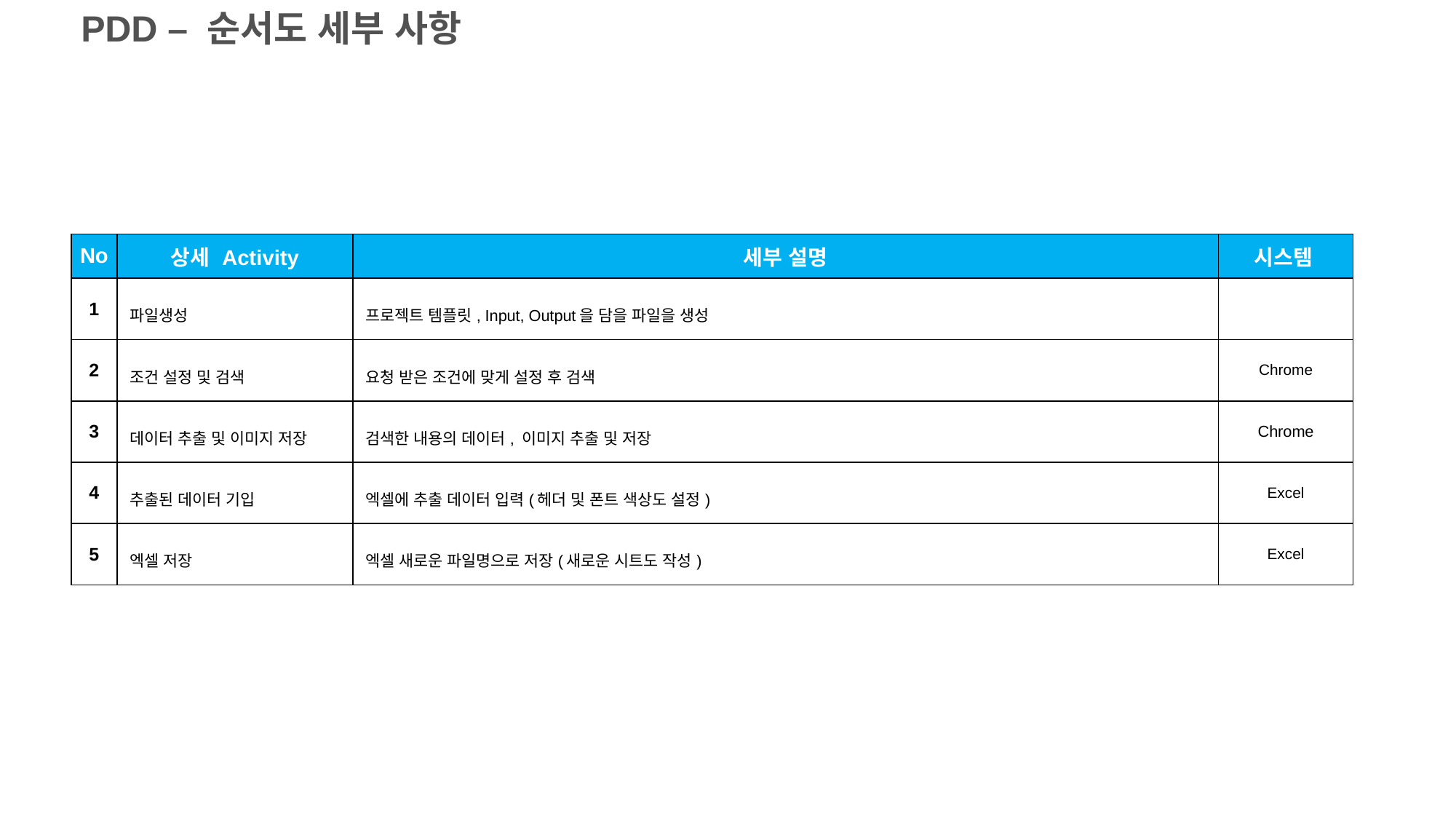

PDD – 순서도 세부 사항
| No | 상세 Activity | 세부 설명 | 시스템 |
| --- | --- | --- | --- |
| 1 | 파일생성 | 프로젝트 템플릿, Input, Output을 담을 파일을 생성 |  |
| 2 | 조건 설정 및 검색 | 요청 받은 조건에 맞게 설정 후 검색 | Chrome |
| 3 | 데이터 추출 및 이미지 저장 | 검색한 내용의 데이터, 이미지 추출 및 저장 | Chrome |
| 4 | 추출된 데이터 기입 | 엑셀에 추출 데이터 입력(헤더 및 폰트 색상도 설정) | Excel |
| 5 | 엑셀 저장 | 엑셀 새로운 파일명으로 저장(새로운 시트도 작성) | Excel |